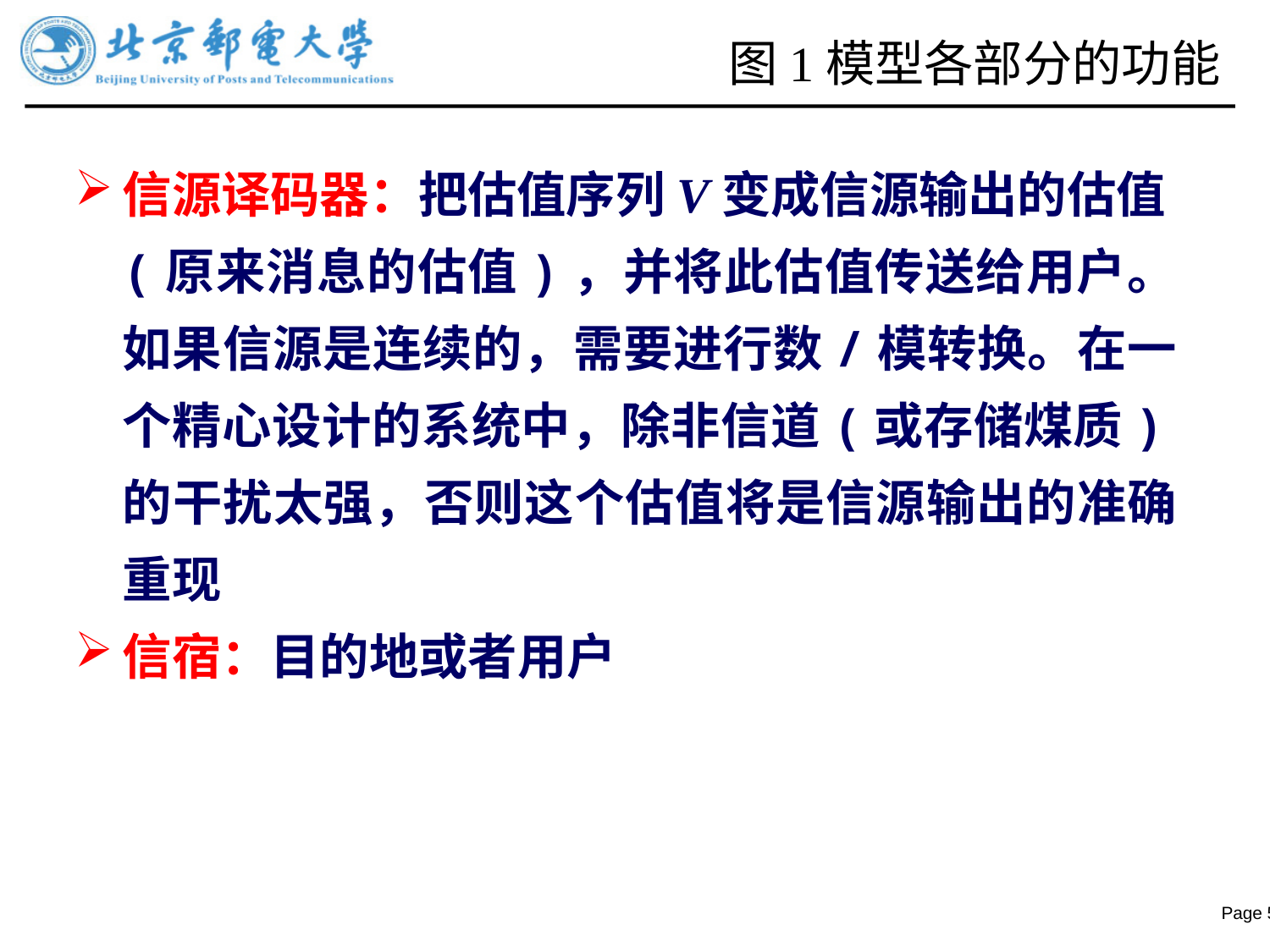

# 图1模型各部分的功能
信源译码器：把估值序列V变成信源输出的估值(原来消息的估值)，并将此估值传送给用户。如果信源是连续的，需要进行数/模转换。在一个精心设计的系统中，除非信道(或存储煤质)的干扰太强，否则这个估值将是信源输出的准确重现
信宿：目的地或者用户